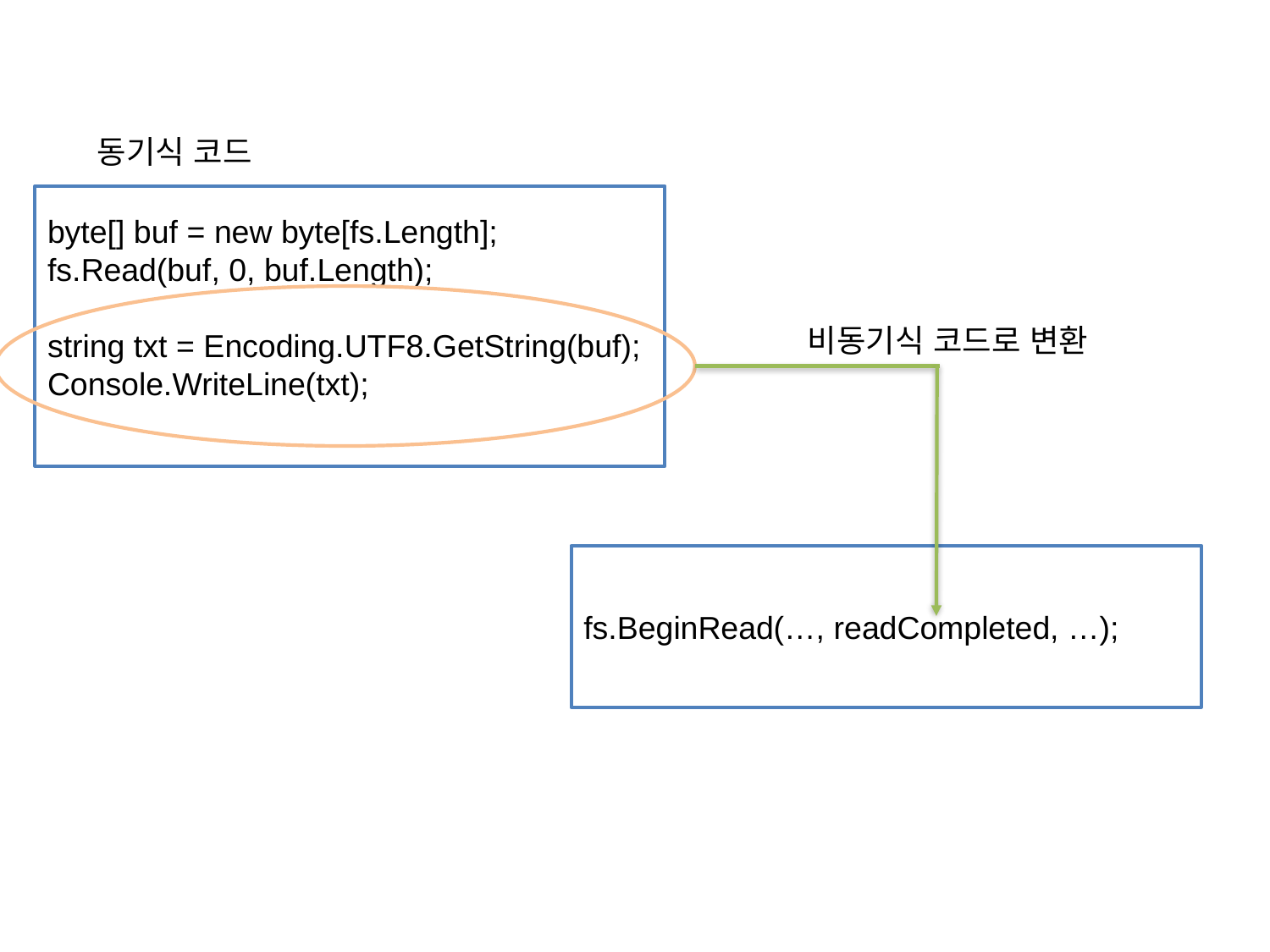

동기식 코드
byte[] buf = new byte[fs.Length];
fs.Read(buf, 0, buf.Length);

string txt = Encoding.UTF8.GetString(buf);
Console.WriteLine(txt);

비동기식 코드로 변환
fs.BeginRead(…, readCompleted, …);